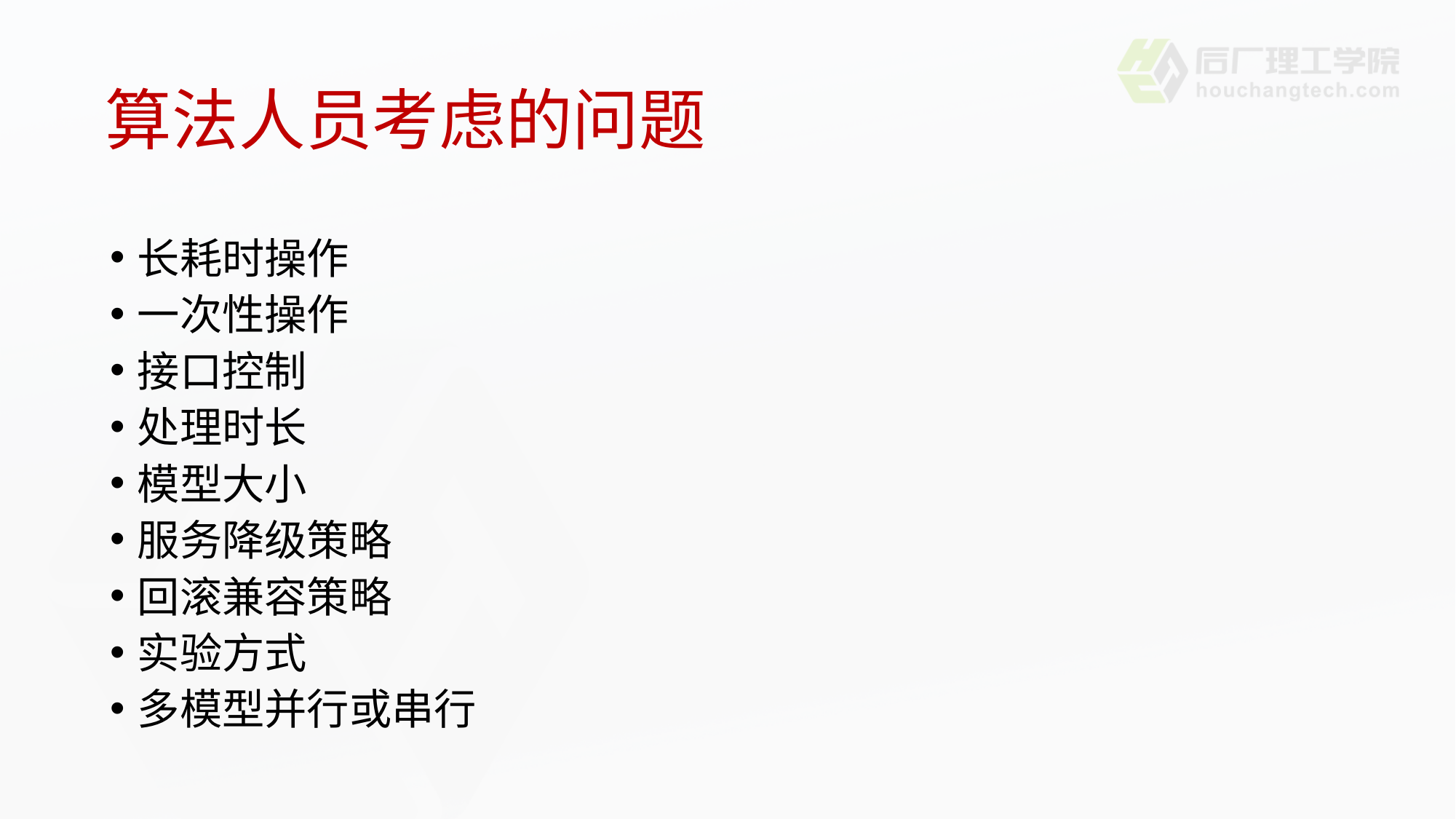

# 算法人员考虑的问题

长耗时操作
一次性操作
接口控制
处理时长
模型大小
服务降级策略
回滚兼容策略
实验方式
多模型并行或串行